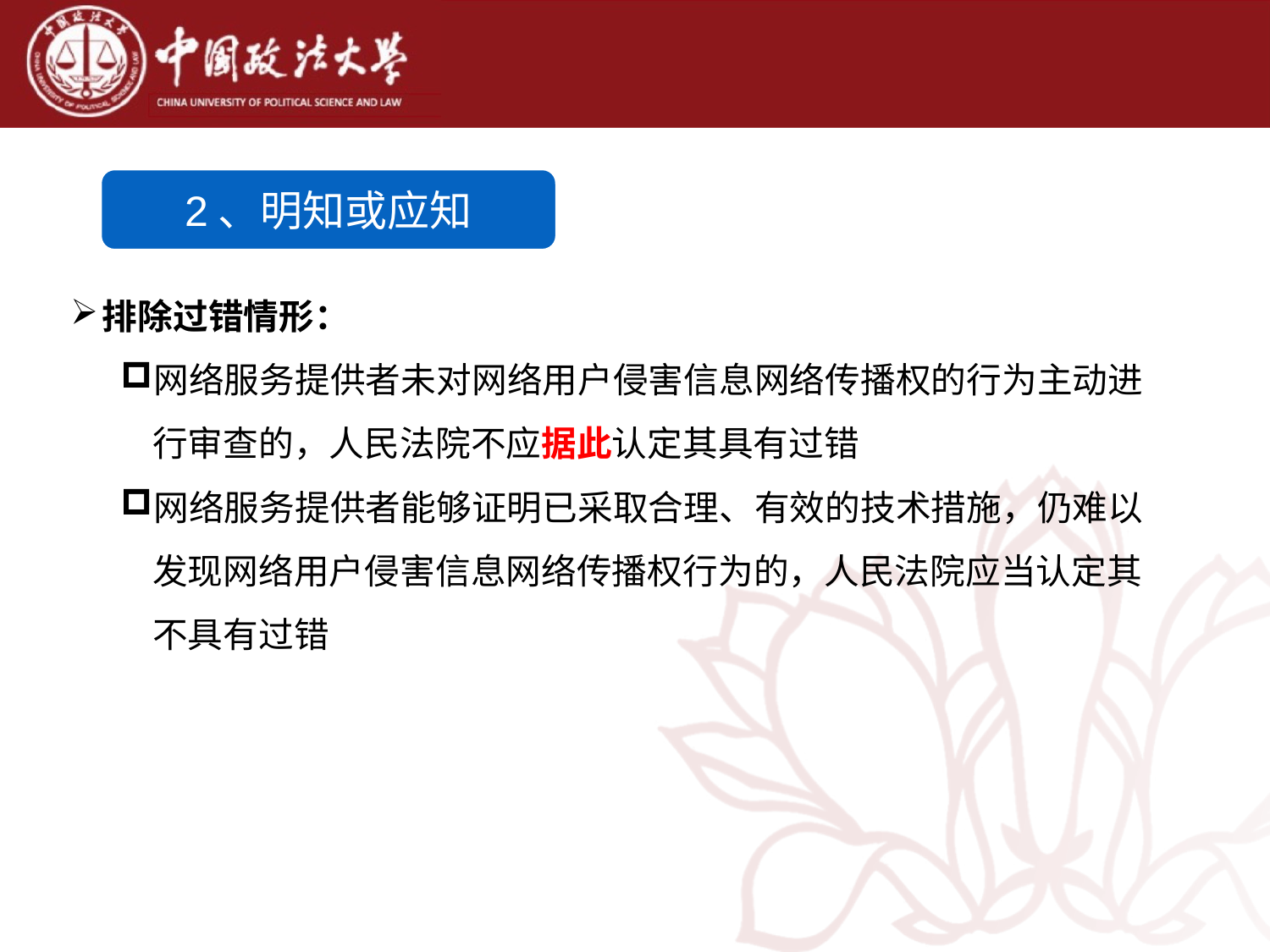

2、明知或应知
排除过错情形：
网络服务提供者未对网络用户侵害信息网络传播权的行为主动进行审查的，人民法院不应据此认定其具有过错
网络服务提供者能够证明已采取合理、有效的技术措施，仍难以发现网络用户侵害信息网络传播权行为的，人民法院应当认定其不具有过错